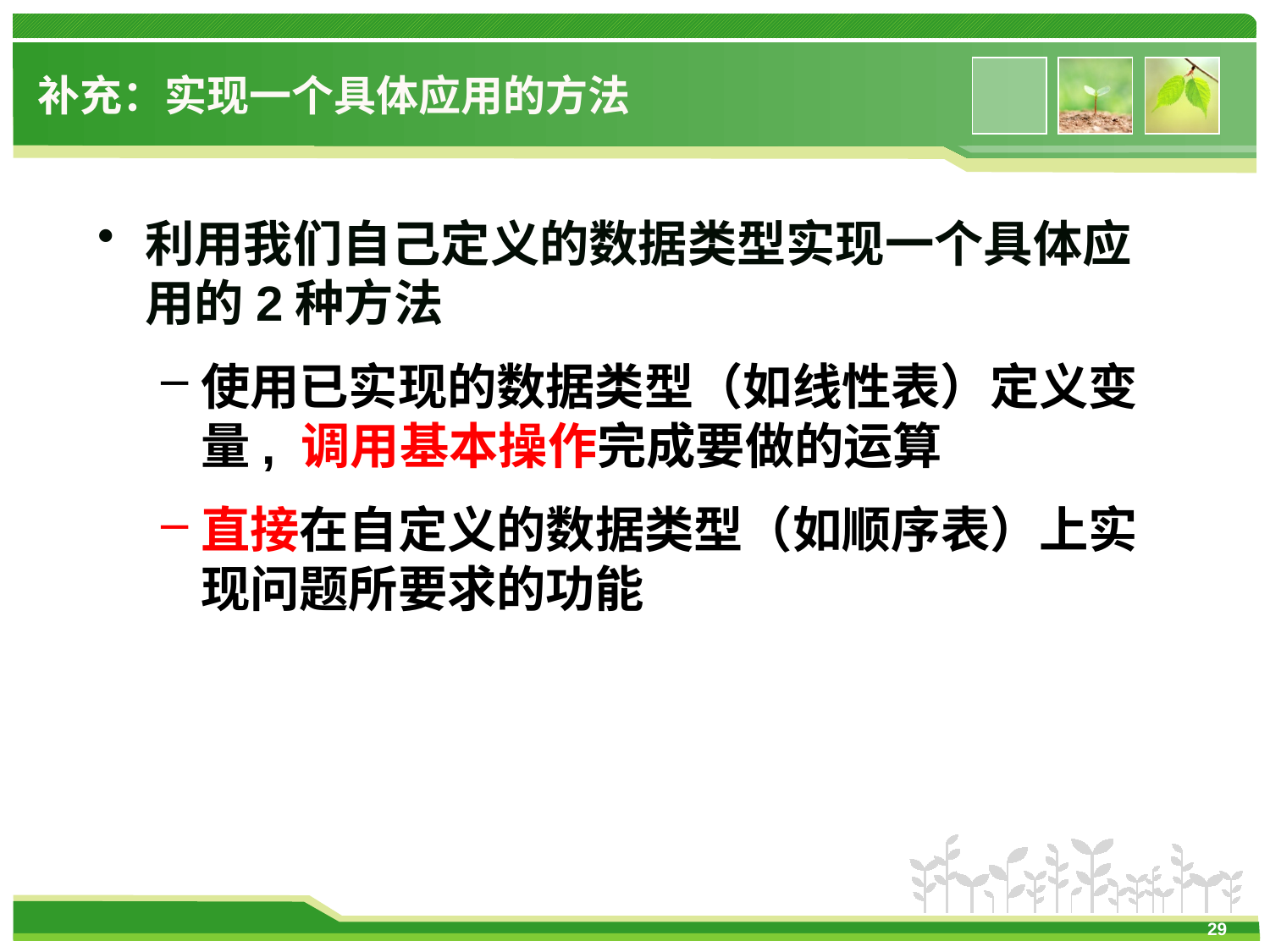

# 补充：实现一个具体应用的方法
利用我们自己定义的数据类型实现一个具体应用的2种方法
使用已实现的数据类型（如线性表）定义变量, 调用基本操作完成要做的运算
直接在自定义的数据类型（如顺序表）上实现问题所要求的功能
29